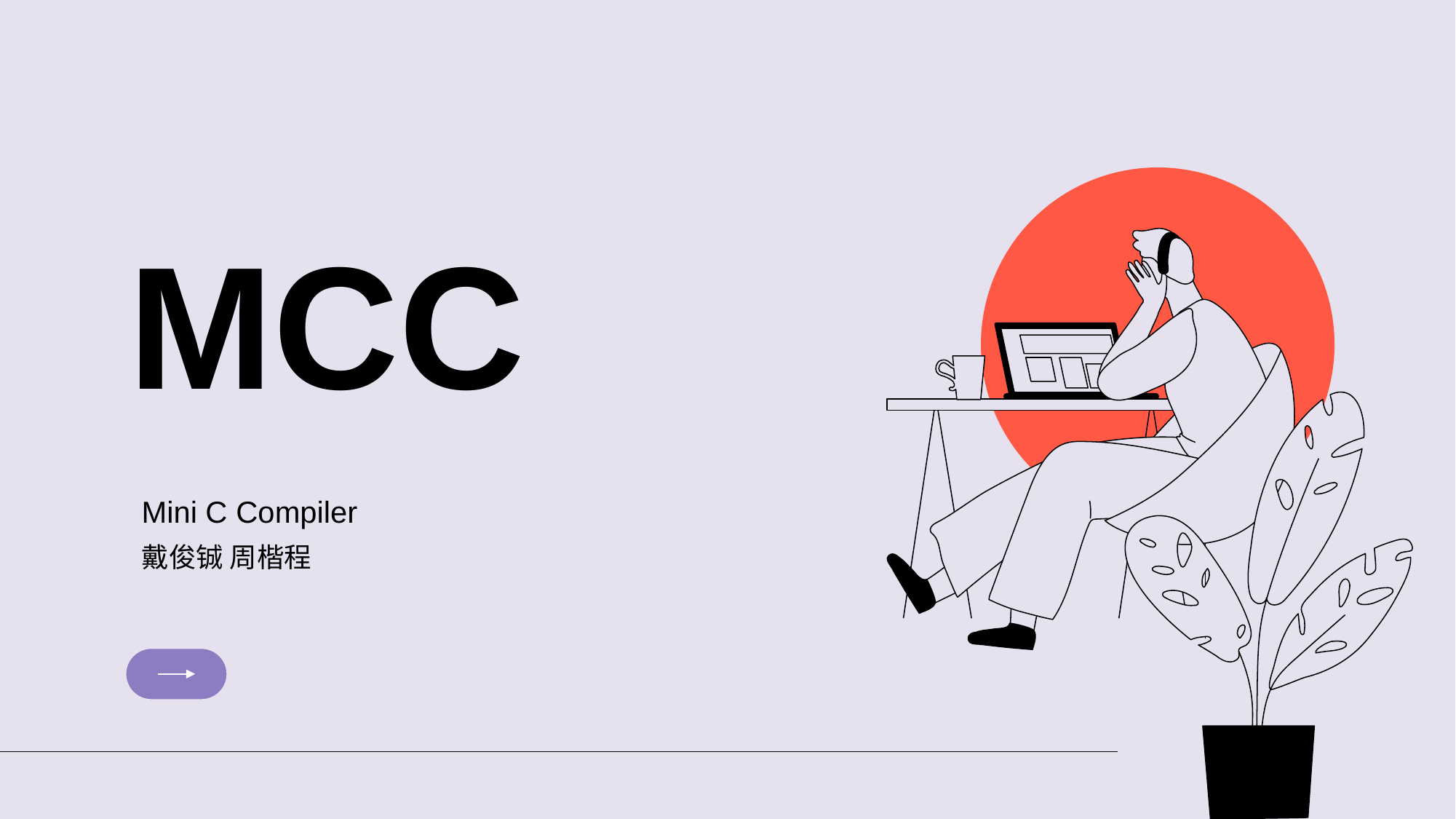

# MCC

Mini C Compiler
戴俊铖 周楷程